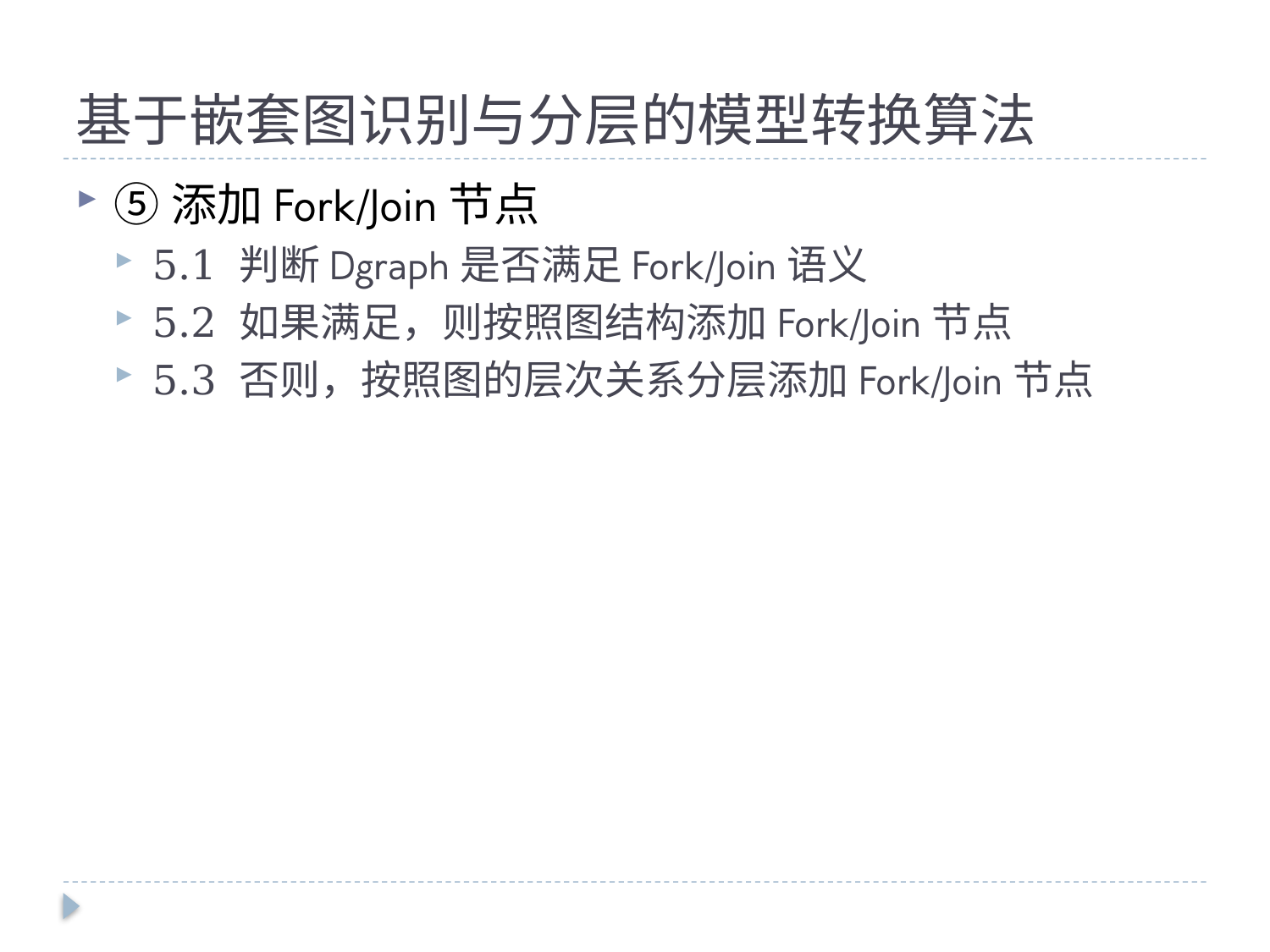

# 基于嵌套图识别与分层的模型转换算法
⑤添加Fork/Join节点
5.1 判断Dgraph是否满足Fork/Join语义
5.2 如果满足，则按照图结构添加Fork/Join节点
5.3 否则，按照图的层次关系分层添加Fork/Join节点